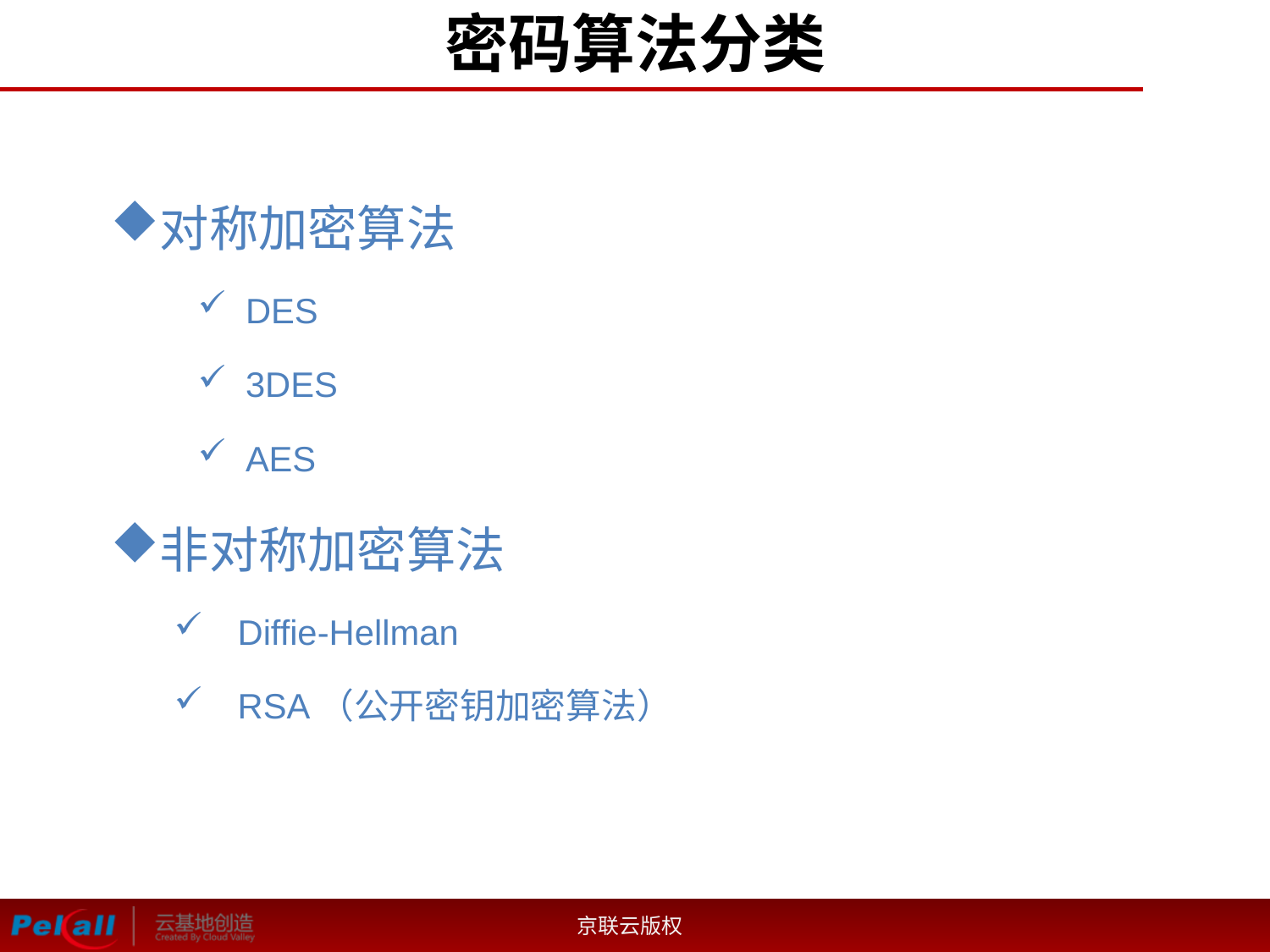

# 密码算法分类
对称加密算法
DES
3DES
AES
非对称加密算法
Diffie-Hellman
RSA（公开密钥加密算法）